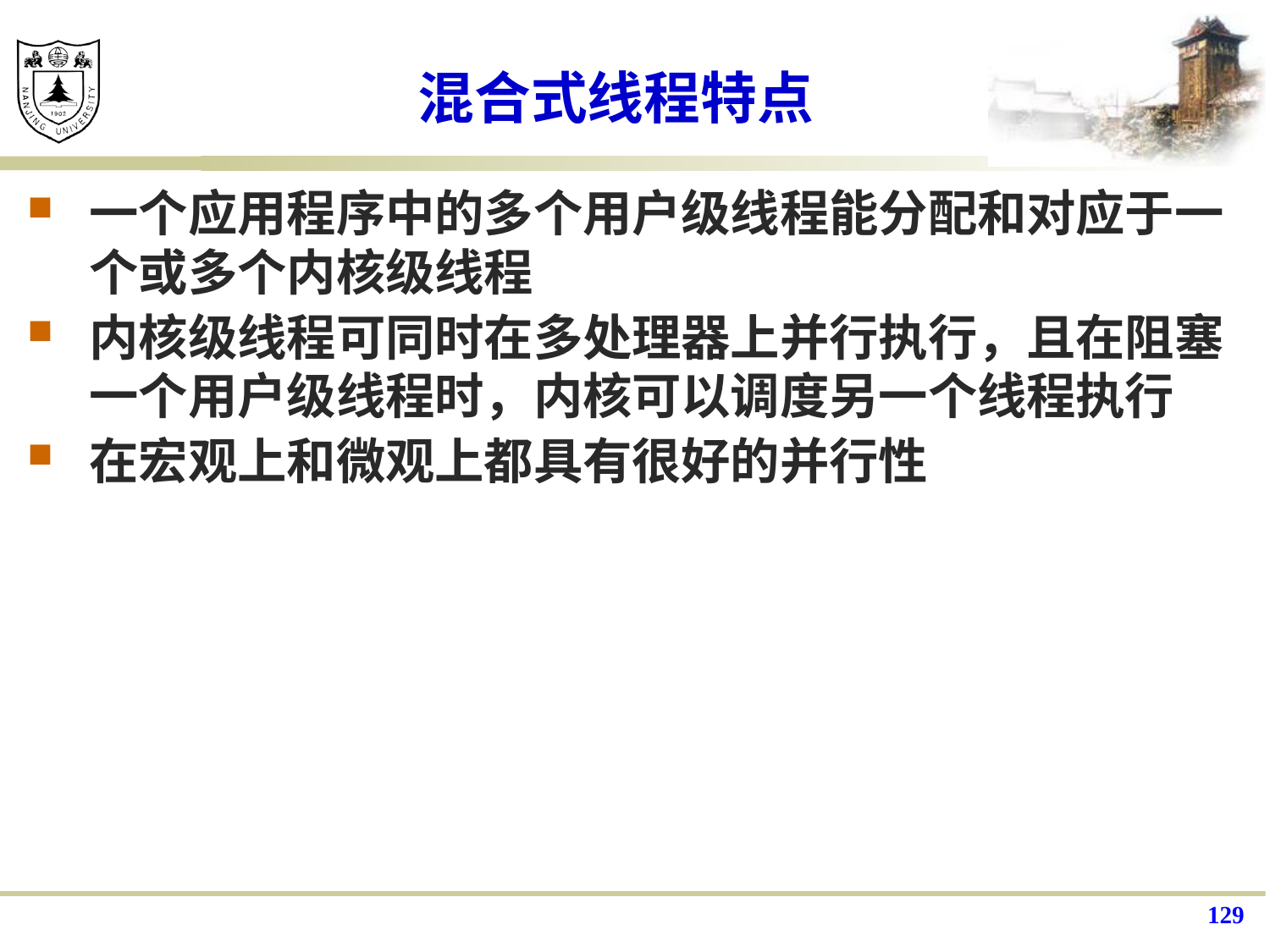

混合式线程特点
一个应用程序中的多个用户级线程能分配和对应于一个或多个内核级线程
内核级线程可同时在多处理器上并行执行，且在阻塞一个用户级线程时，内核可以调度另一个线程执行
在宏观上和微观上都具有很好的并行性
129